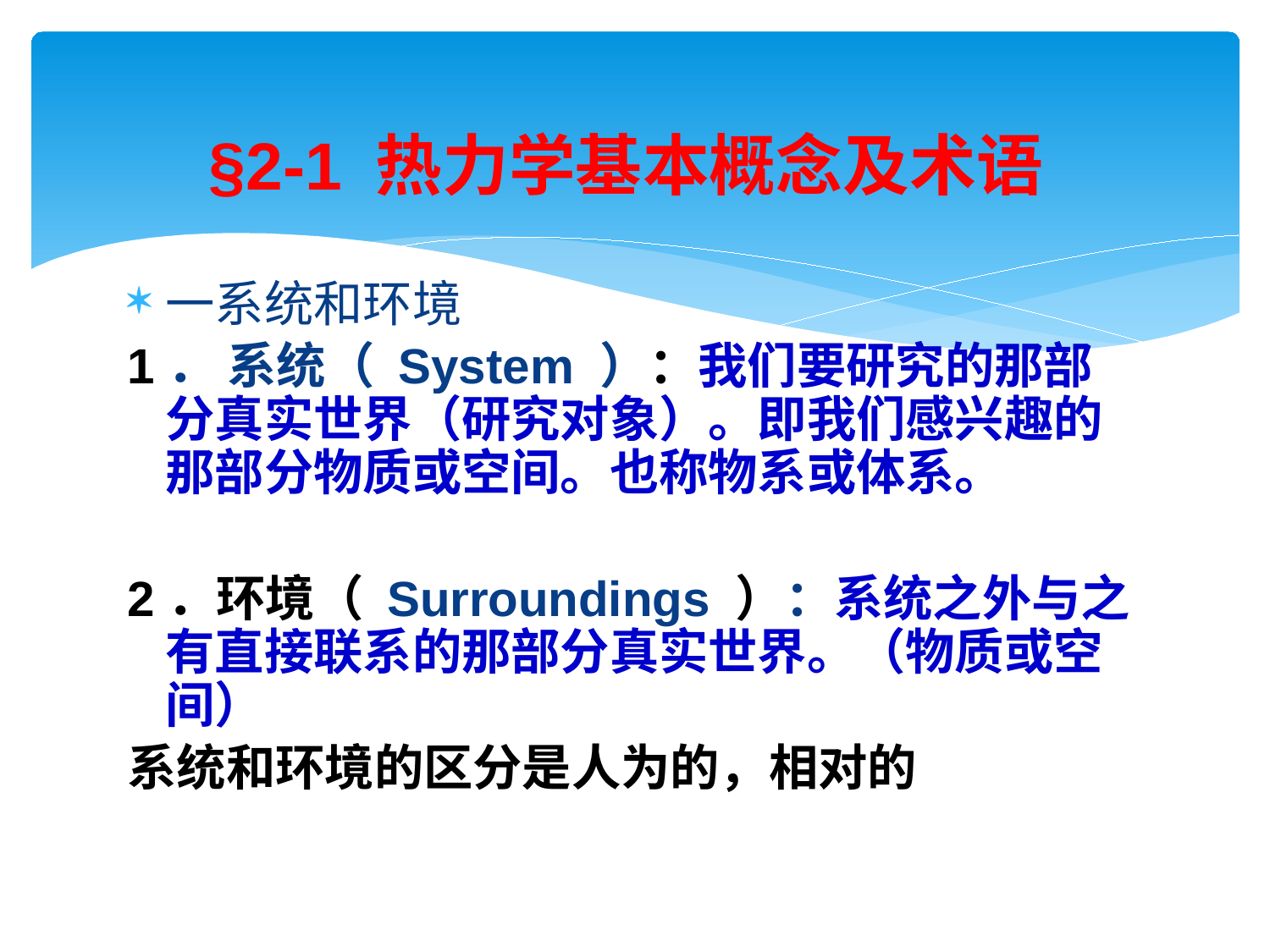

# §2-1 热力学基本概念及术语
一系统和环境
1． 系统（ System ）：我们要研究的那部分真实世界（研究对象）。即我们感兴趣的那部分物质或空间。也称物系或体系。

2．环境（ Surroundings ）：系统之外与之有直接联系的那部分真实世界。（物质或空间）
系统和环境的区分是人为的，相对的